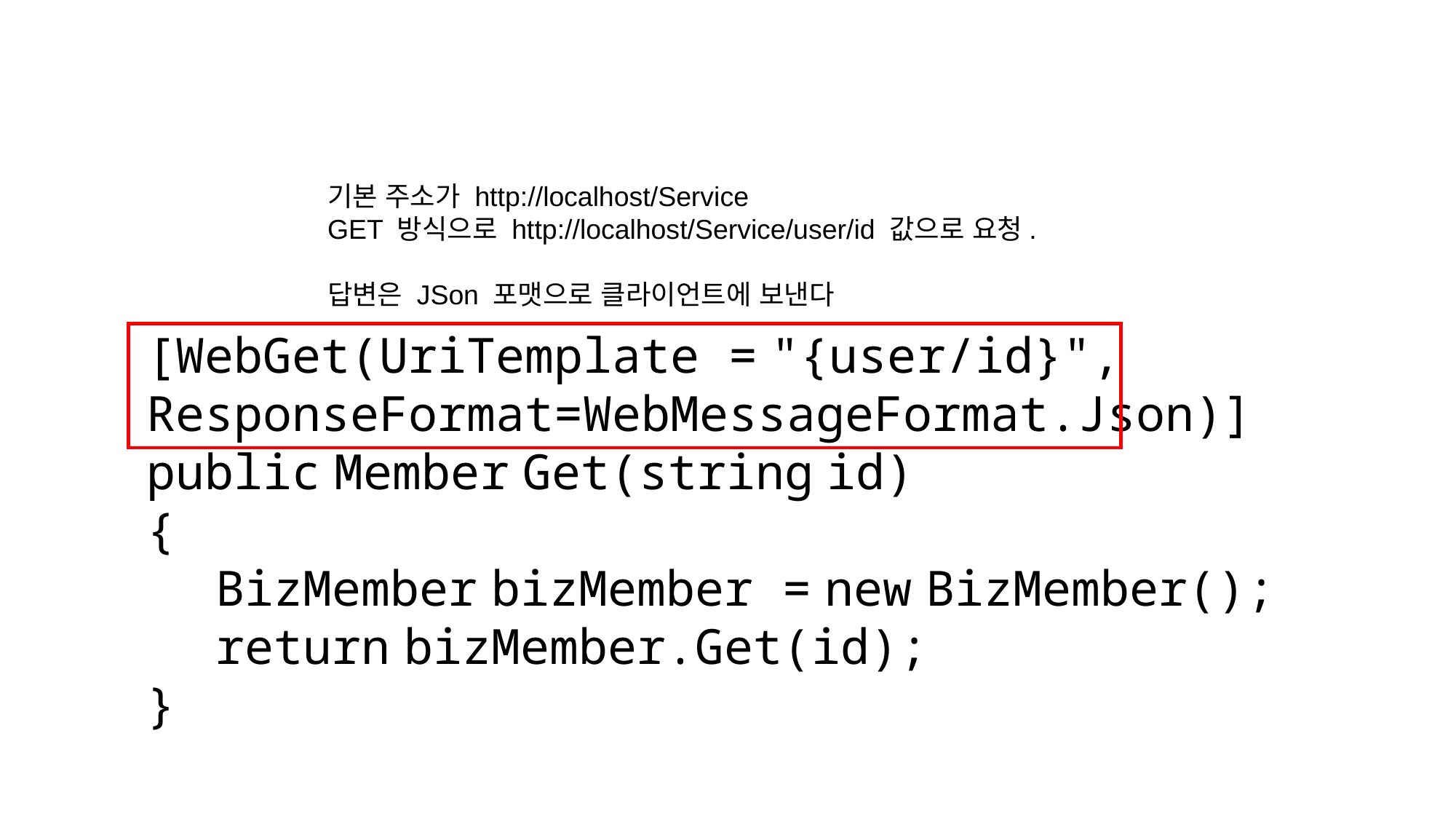

기본 주소가 http://localhost/Service
GET 방식으로 http://localhost/Service/user/id 값으로 요청.

답변은 JSon 포맷으로 클라이언트에 보낸다
[WebGet(UriTemplate = "{user/id}", ResponseFormat=WebMessageFormat.Json)]
public Member Get(string id)
{
    BizMember bizMember = new BizMember();
    return bizMember.Get(id);
}